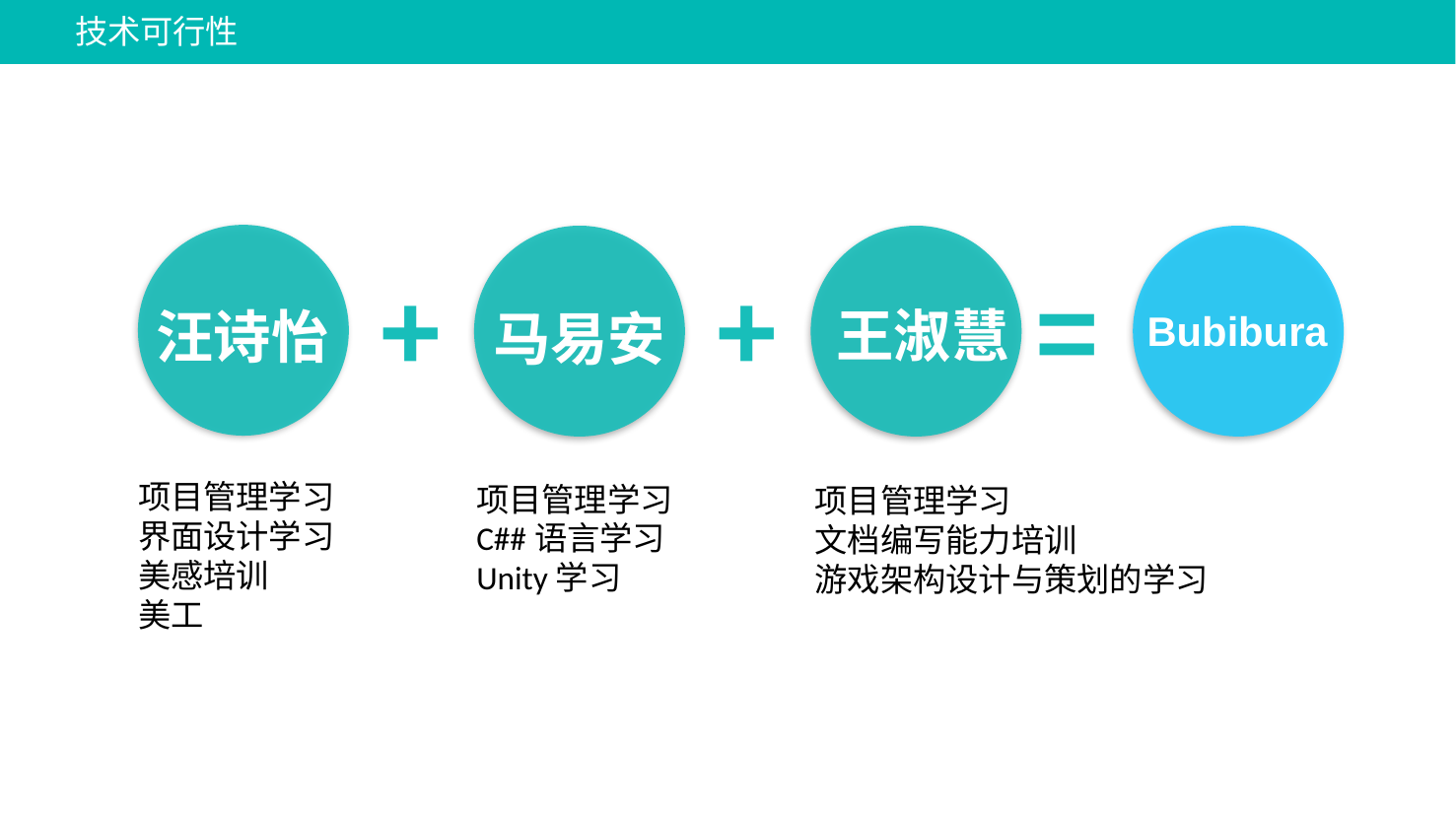

技术可行性

+
+
=
王淑慧
汪诗怡
马易安
Bubibura
项目管理学习
界面设计学习
美感培训
美工
项目管理学习
C##语言学习
Unity学习
项目管理学习
文档编写能力培训
游戏架构设计与策划的学习